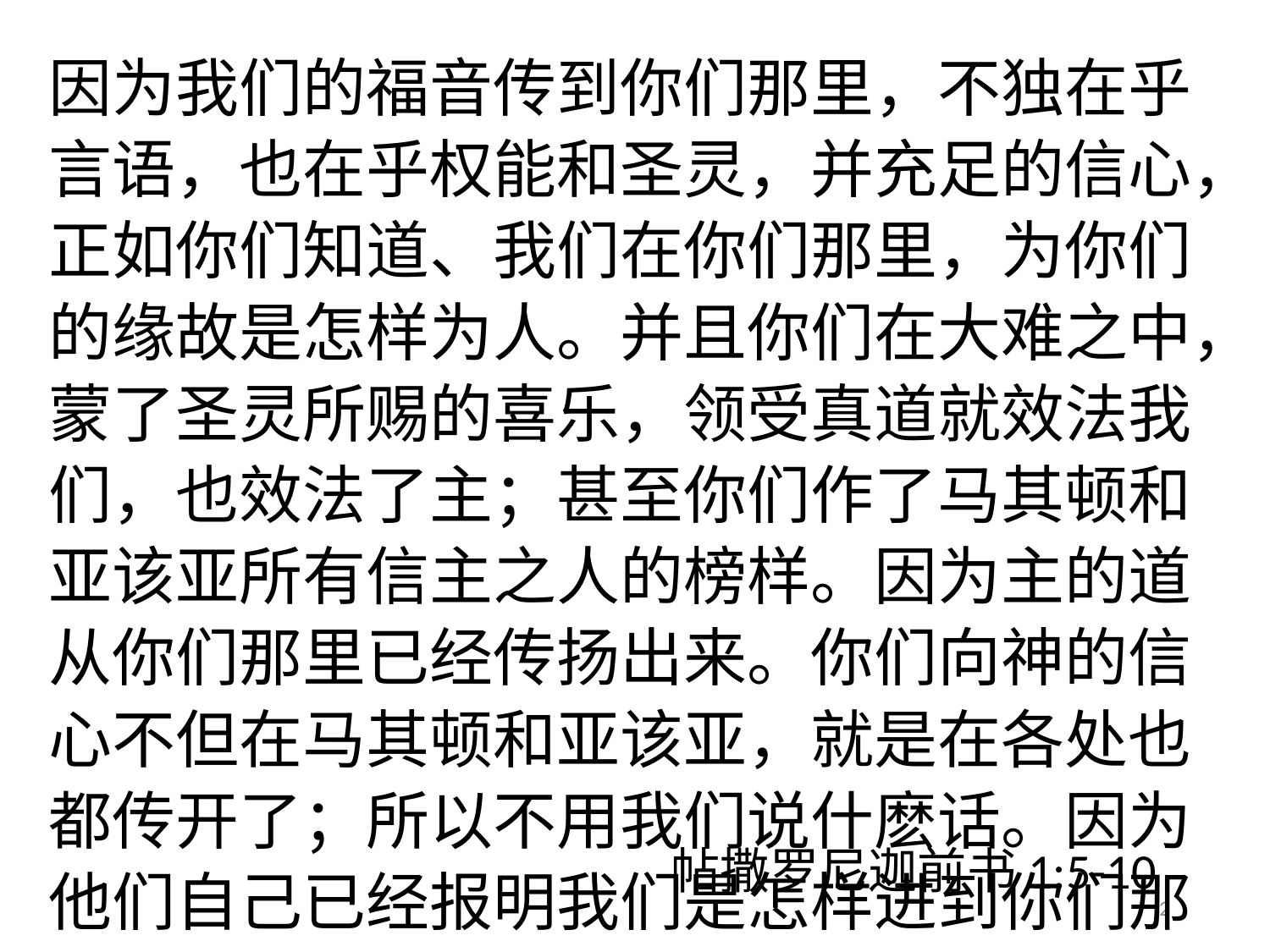

因为我们的福音传到你们那里，不独在乎言语，也在乎权能和圣灵，并充足的信心，正如你们知道、我们在你们那里，为你们的缘故是怎样为人。并且你们在大难之中，蒙了圣灵所赐的喜乐，领受真道就效法我们，也效法了主；甚至你们作了马其顿和亚该亚所有信主之人的榜样。因为主的道从你们那里已经传扬出来。你们向神的信心不但在马其顿和亚该亚，就是在各处也都传开了；所以不用我们说什麽话。因为他们自己已经报明我们是怎样进到你们那里，你们是怎样离弃偶像，归向神，要服事那又真又活的神，等候他儿子从天降临，就是他从死里复活的，那位救我们脱离将来忿怒的耶稣。
帖撒罗尼迦前书1:5-10
2